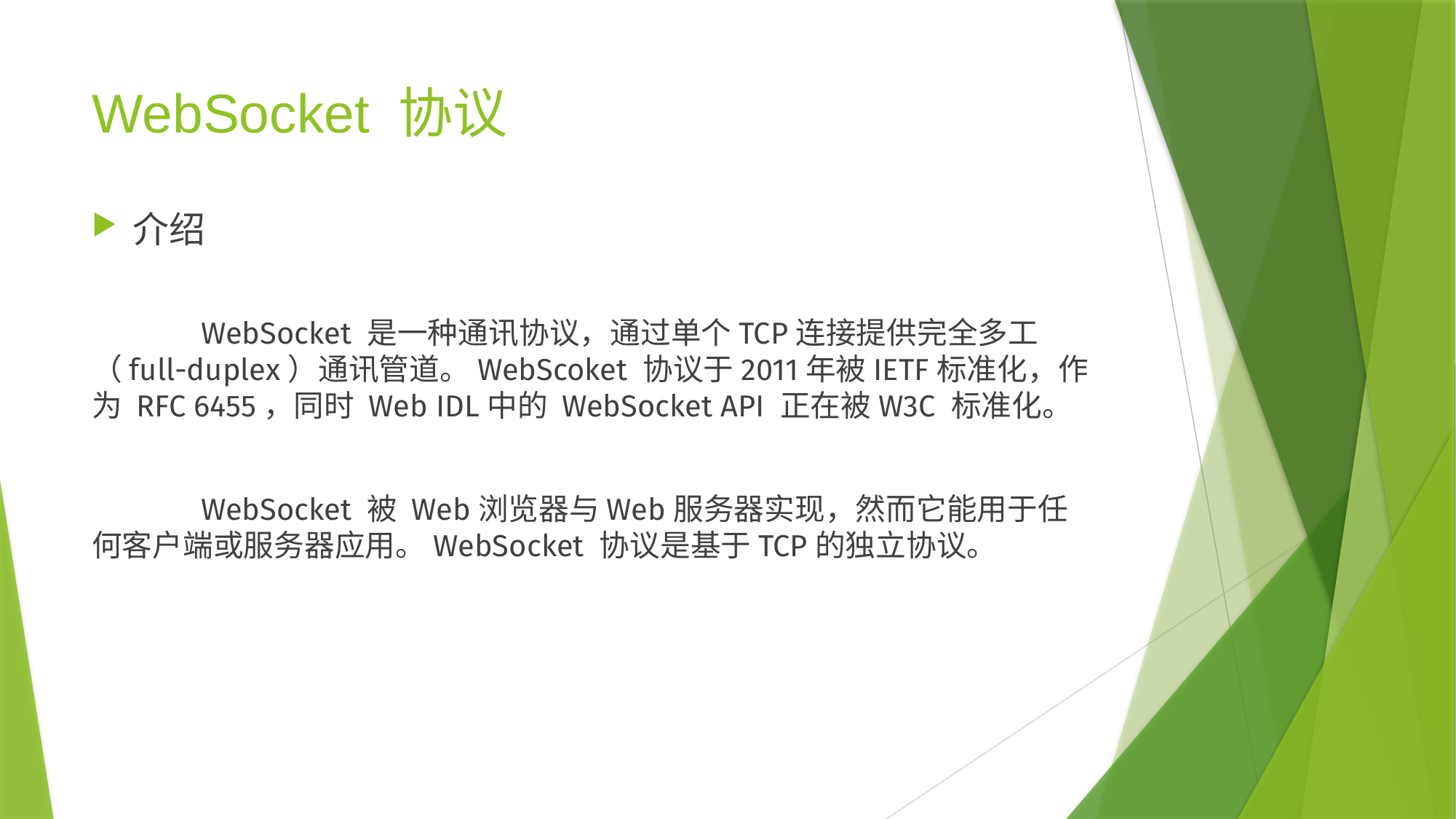

# WebSocket 协议
介绍

	WebSocket 是一种通讯协议，通过单个TCP连接提供完全多工（full-duplex）通讯管道。WebScoket 协议于2011年被IETF标准化，作为 RFC 6455，同时 Web IDL中的 WebSocket API 正在被W3C 标准化。

	WebSocket 被 Web浏览器与Web服务器实现，然而它能用于任何客户端或服务器应用。WebSocket 协议是基于TCP的独立协议。